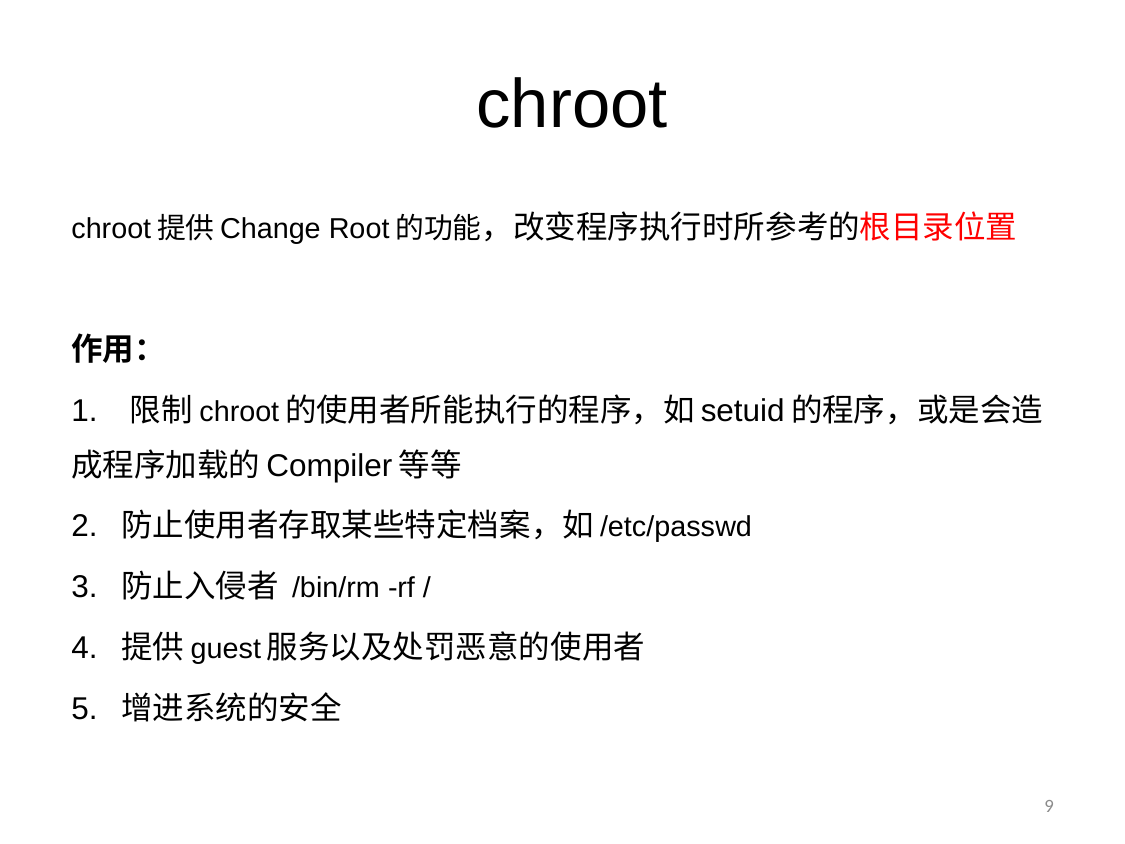

# chroot
chroot提供Change Root的功能，改变程序执行时所参考的根目录位置

作用：
1.   限制chroot的使用者所能执行的程序，如setuid的程序，或是会造成程序加载的Compiler等等
2.  防止使用者存取某些特定档案，如/etc/passwd
3.  防止入侵者 /bin/rm -rf /
4.  提供guest服务以及处罚恶意的使用者
5.  增进系统的安全
9